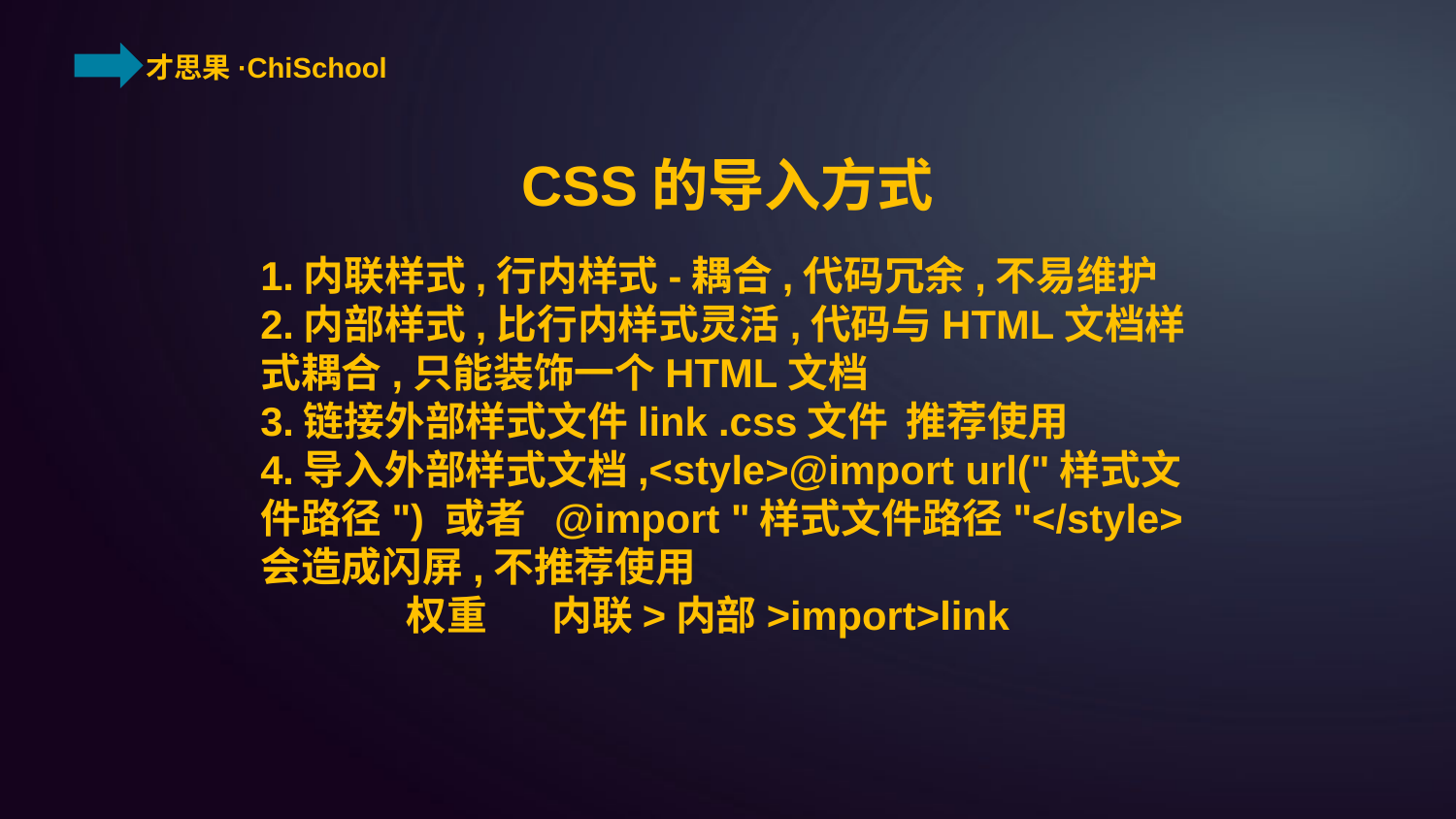

CSS的导入方式

1.内联样式,行内样式-耦合,代码冗余,不易维护
2.内部样式,比行内样式灵活,代码与HTML文档样式耦合,只能装饰一个HTML文档
3.链接外部样式文件link .css文件  推荐使用
4.导入外部样式文档,<style>@import url("样式文件路径") 或者  @import "样式文件路径"</style>  会造成闪屏,不推荐使用
	权重	内联>内部>import>link